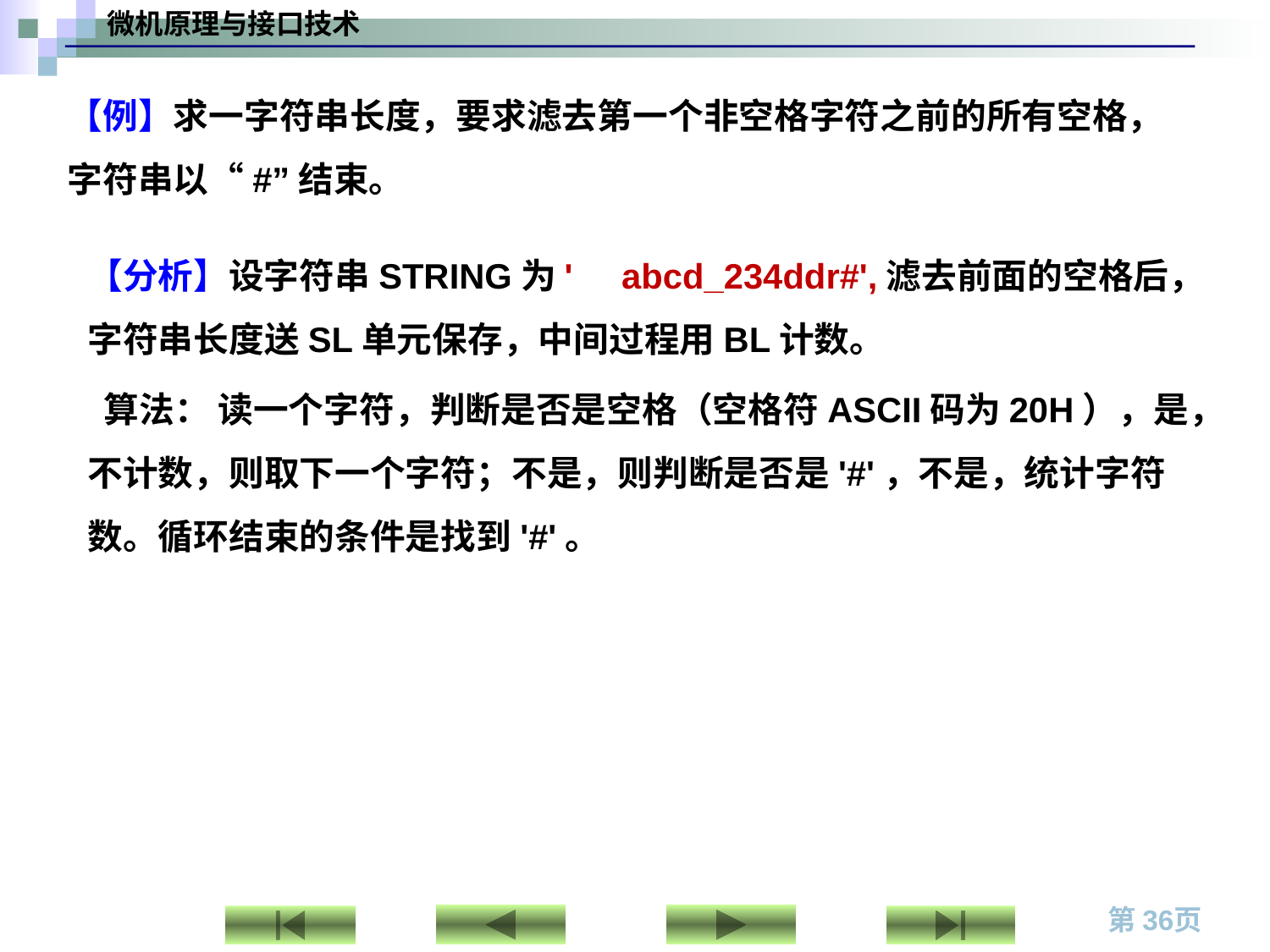

【例】求一字符串长度，要求滤去第一个非空格字符之前的所有空格，字符串以“#”结束。
【分析】设字符串STRING为'     abcd_234ddr#',滤去前面的空格后，字符串长度送SL单元保存，中间过程用BL计数。
 算法： 读一个字符，判断是否是空格（空格符ASCII码为20H），是，不计数，则取下一个字符；不是，则判断是否是'#'，不是，统计字符数。循环结束的条件是找到'#'。